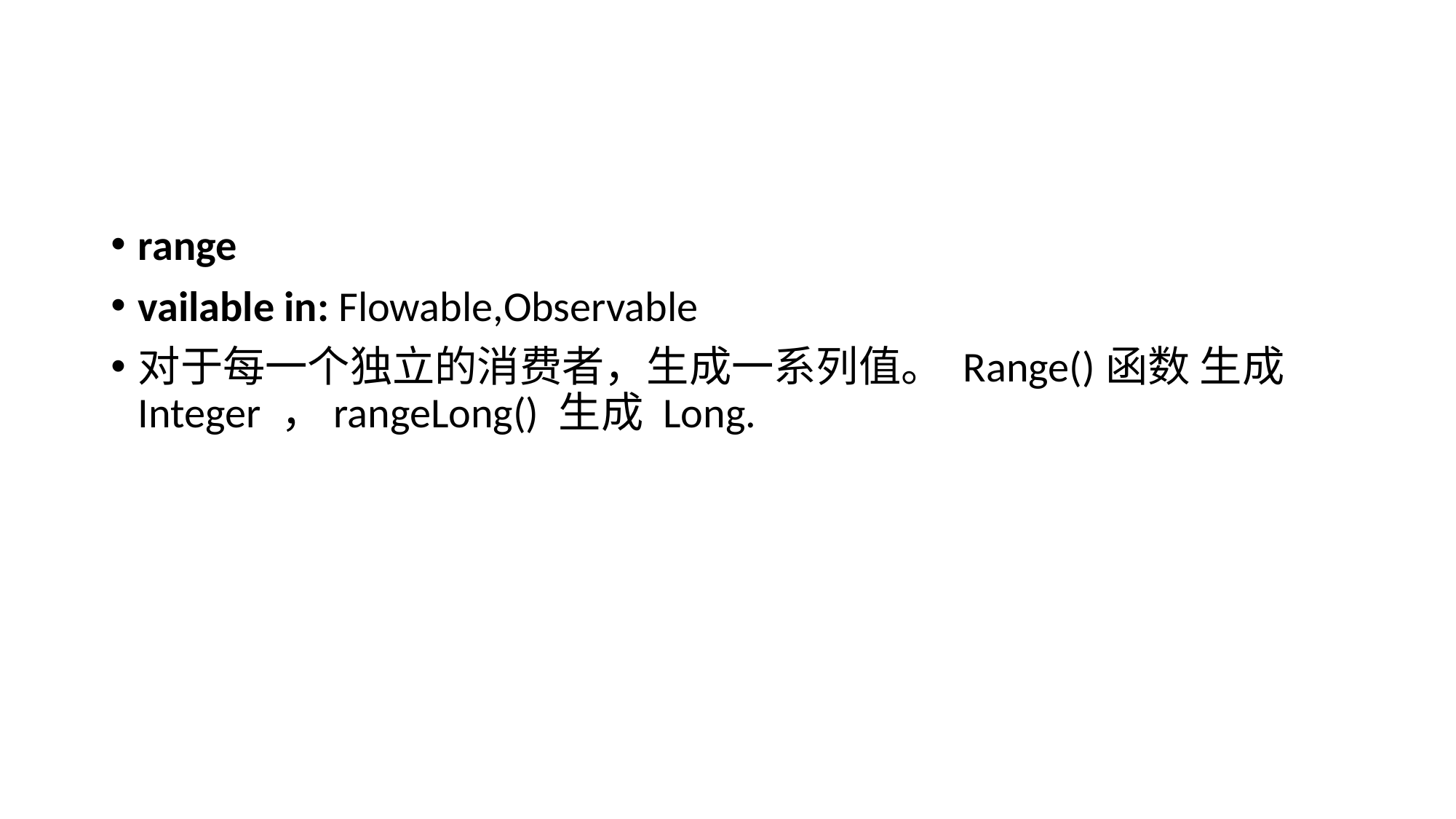

#
range
vailable in: Flowable,Observable
对于每一个独立的消费者，生成一系列值。 Range()函数 生成 Integer ，rangeLong() 生成 Long.